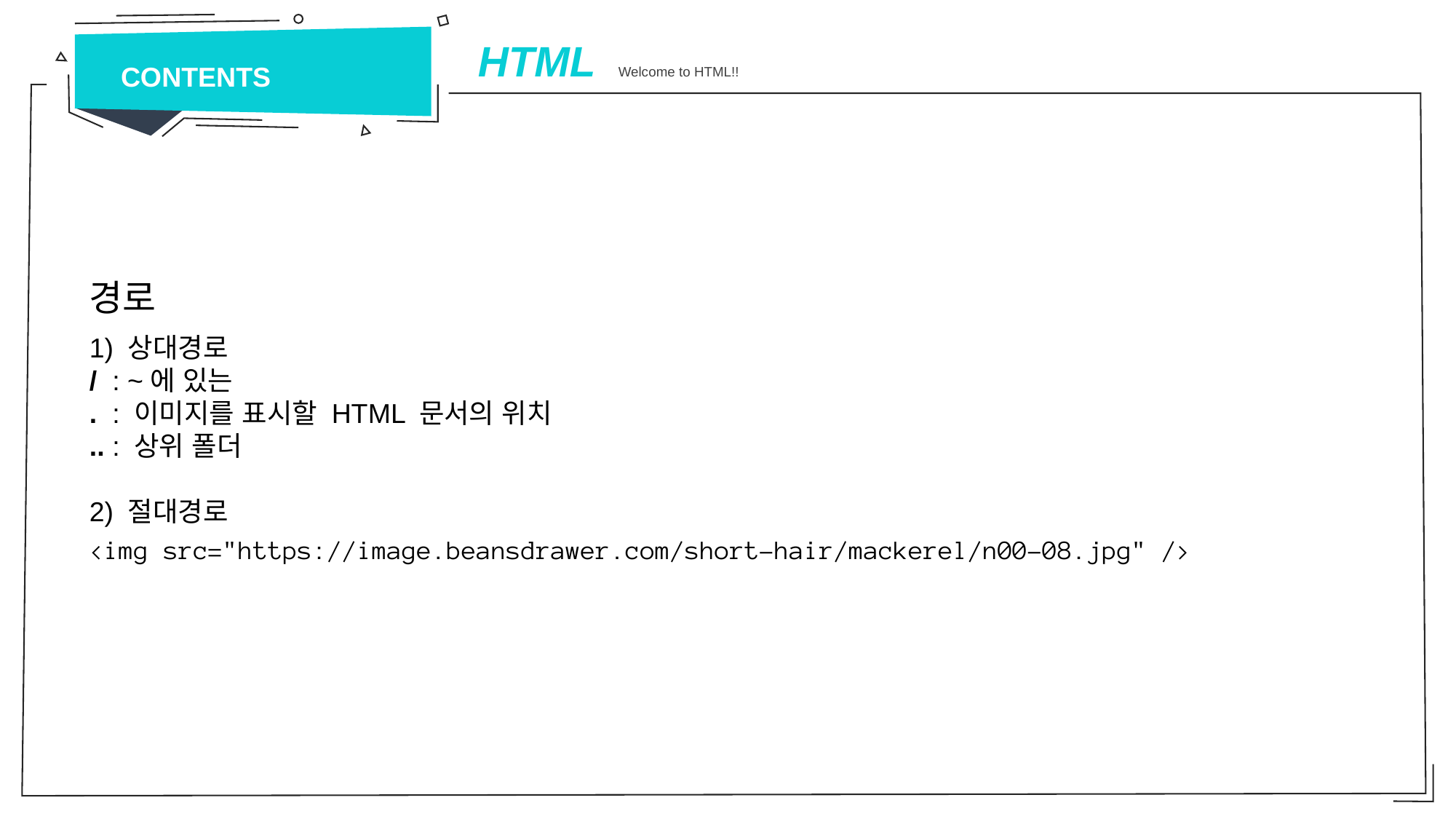

HTML  Welcome to HTML!!

CONTENTS

경로
1) 상대경로
/  : ~에 있는
.  : 이미지를 표시할 HTML 문서의 위치
.. : 상위 폴더

2) 절대경로

| <img src="https://image.beansdrawer.com/short-hair/mackerel/n00-08.jpg" /> |
| --- |